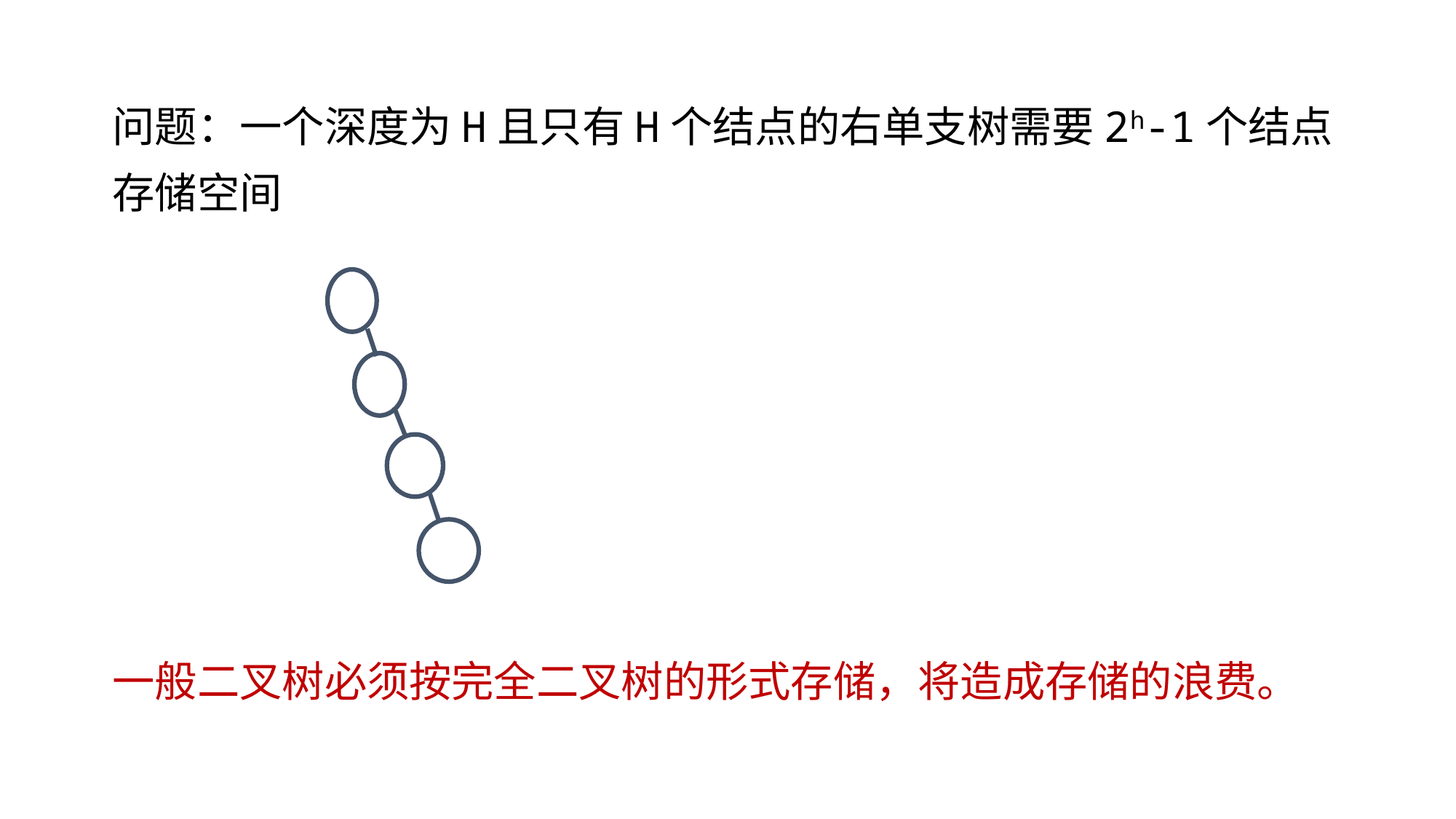

问题：一个深度为H且只有H个结点的右单支树需要2h-1个结点存储空间

一般二叉树必须按完全二叉树的形式存储，将造成存储的浪费。